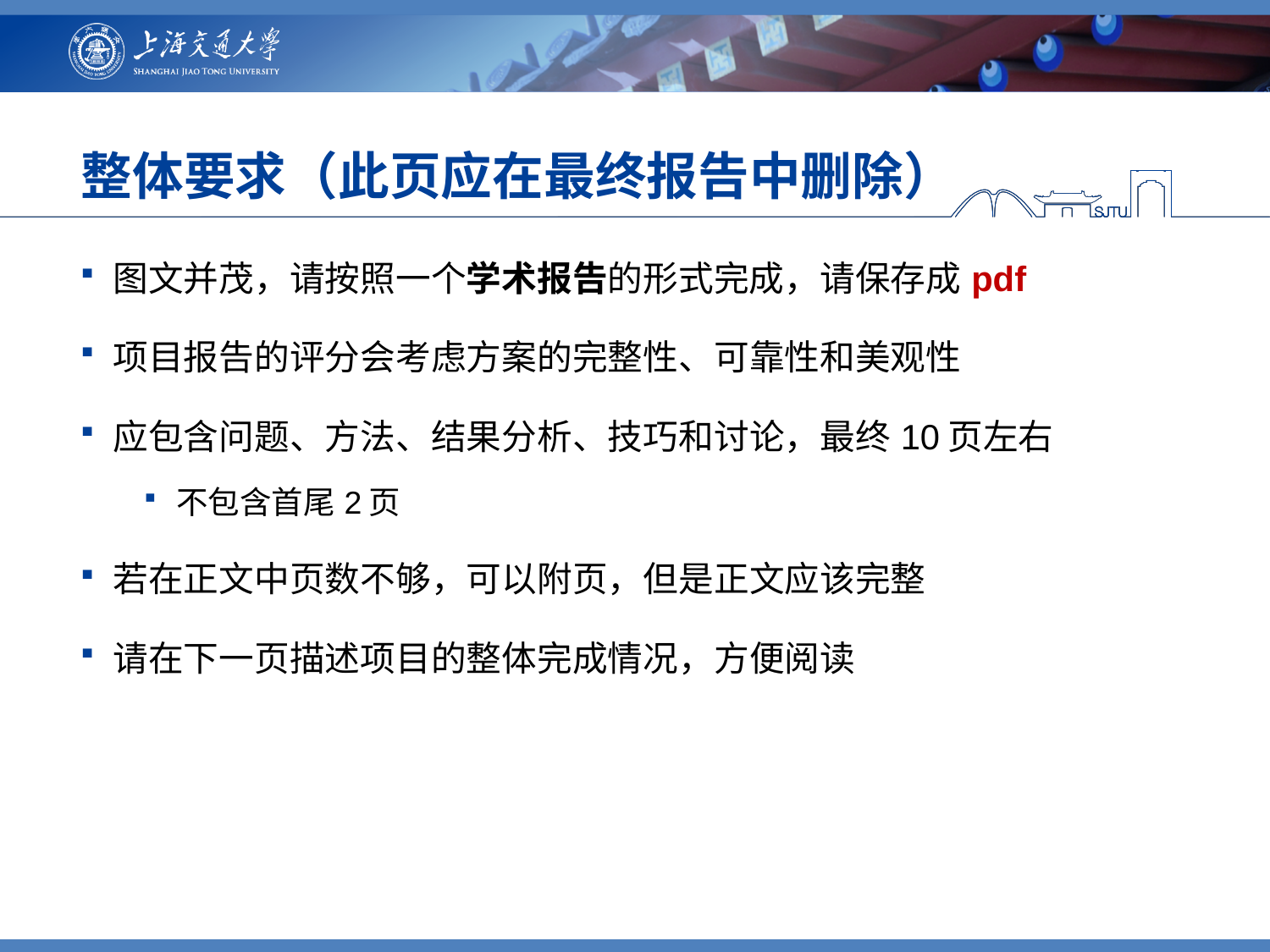

整体要求（此页应在最终报告中删除）
图文并茂，请按照一个学术报告的形式完成，请保存成pdf
项目报告的评分会考虑方案的完整性、可靠性和美观性
应包含问题、方法、结果分析、技巧和讨论，最终10页左右
不包含首尾2页
若在正文中页数不够，可以附页，但是正文应该完整
请在下一页描述项目的整体完成情况，方便阅读